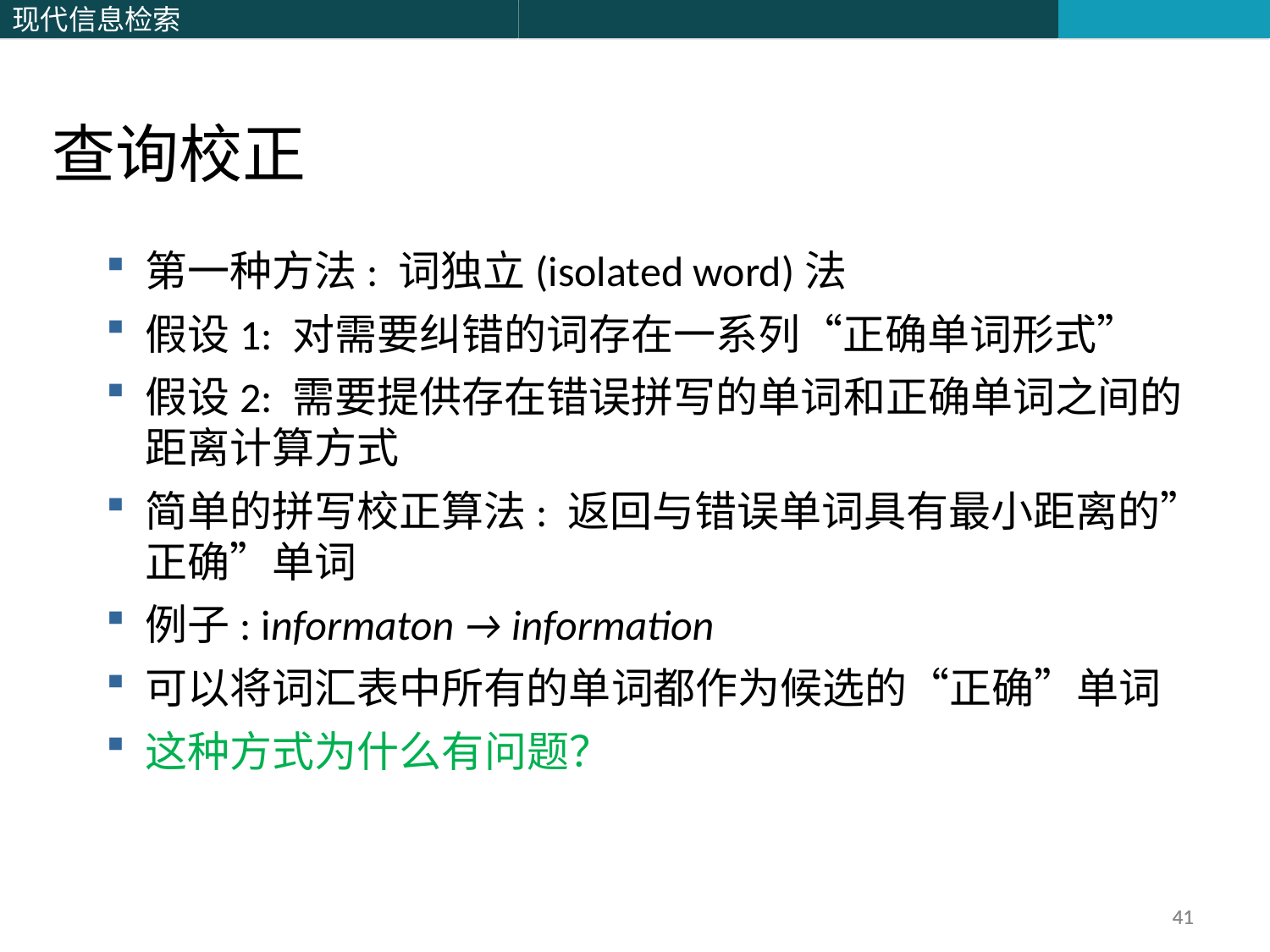

查询校正
第一种方法: 词独立(isolated word)法
假设1: 对需要纠错的词存在一系列“正确单词形式”
假设2: 需要提供存在错误拼写的单词和正确单词之间的距离计算方式
简单的拼写校正算法: 返回与错误单词具有最小距离的”正确”单词
例子: informaton → information
可以将词汇表中所有的单词都作为候选的“正确”单词
这种方式为什么有问题？
41
41